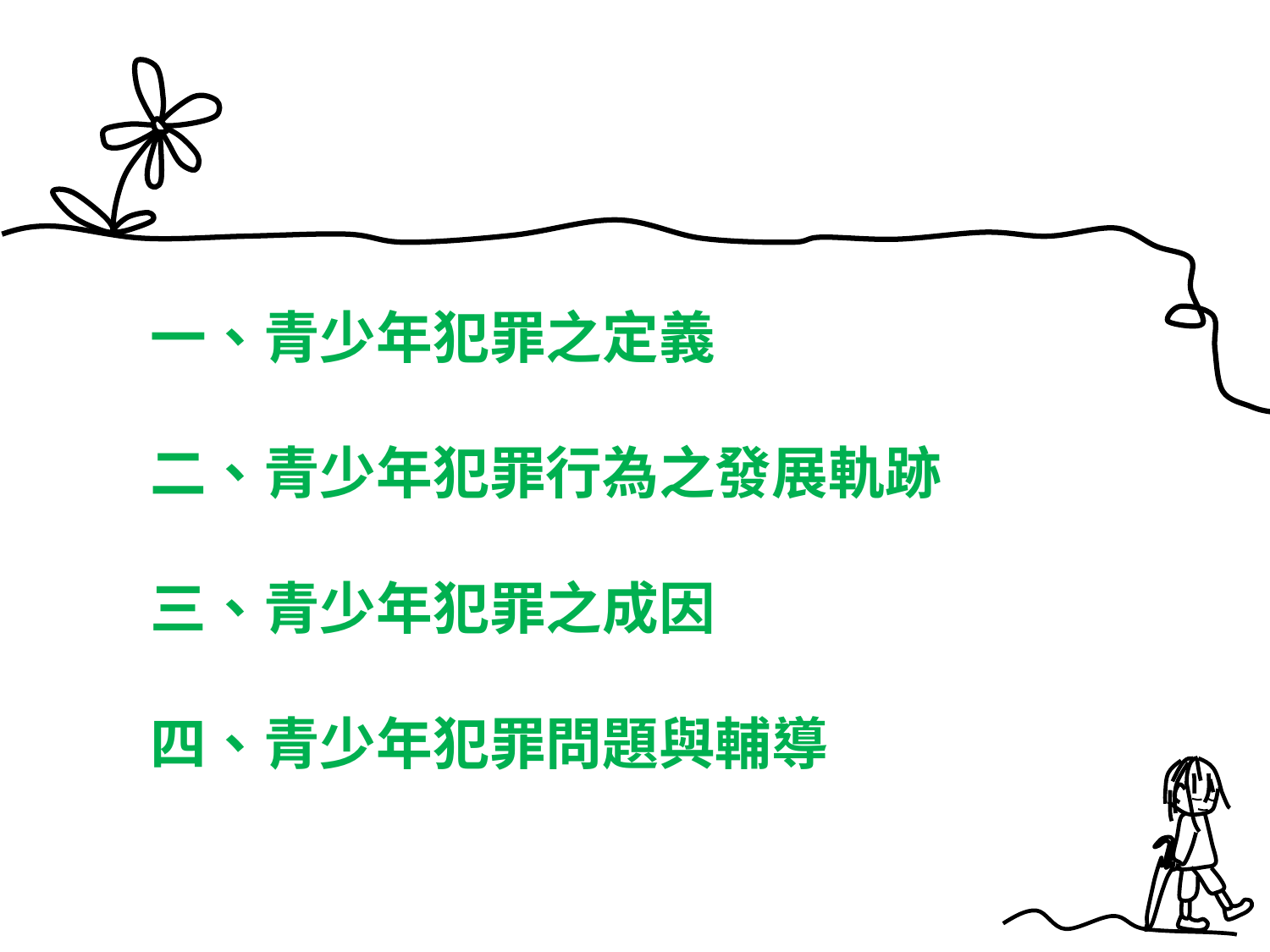

一、青少年犯罪之定義

二、青少年犯罪行為之發展軌跡

三、青少年犯罪之成因

四、青少年犯罪問題與輔導